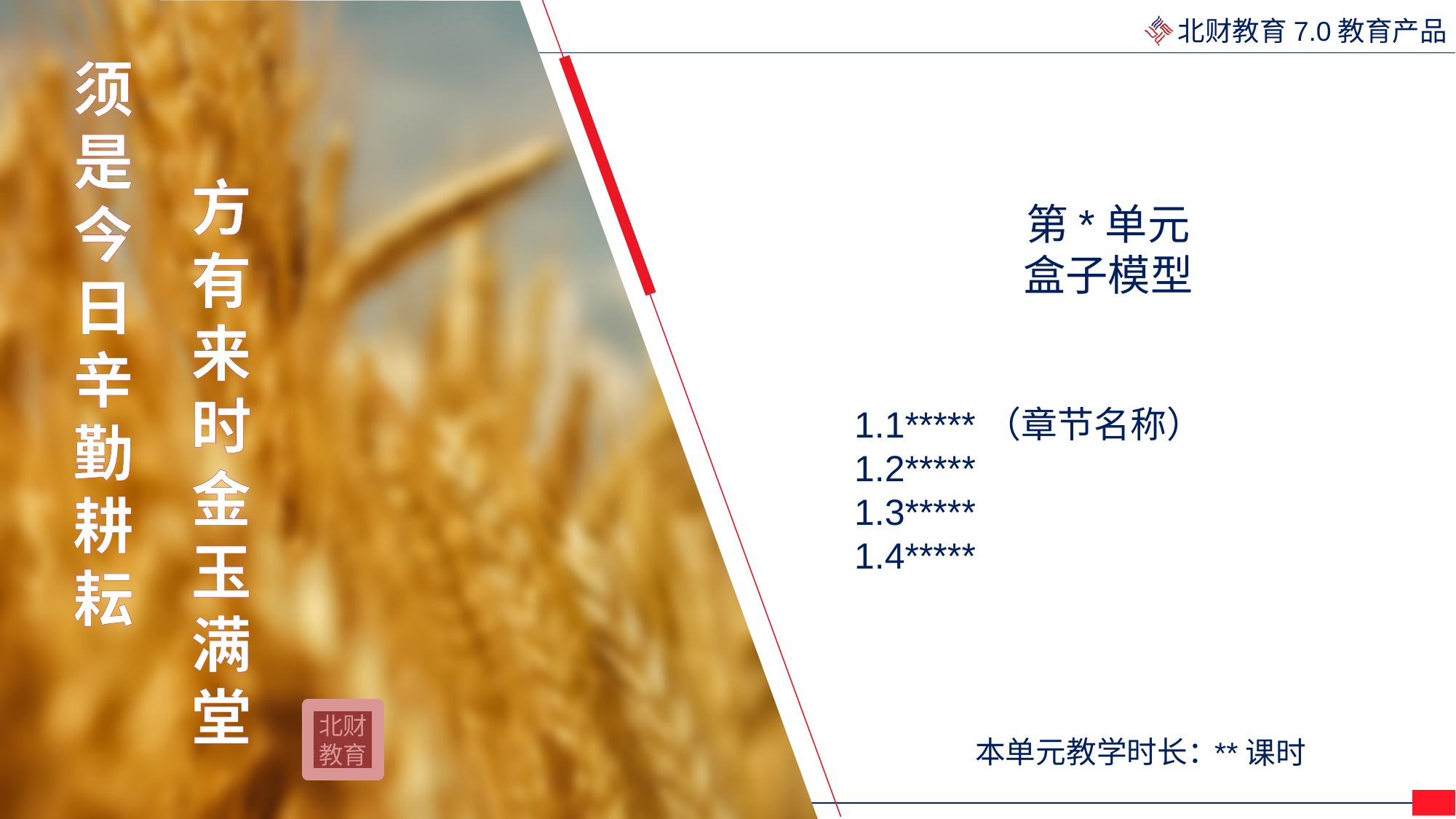

第*单元
盒子模型
1.1*****（章节名称）
1.2*****
1.3*****
1.4*****
**课时